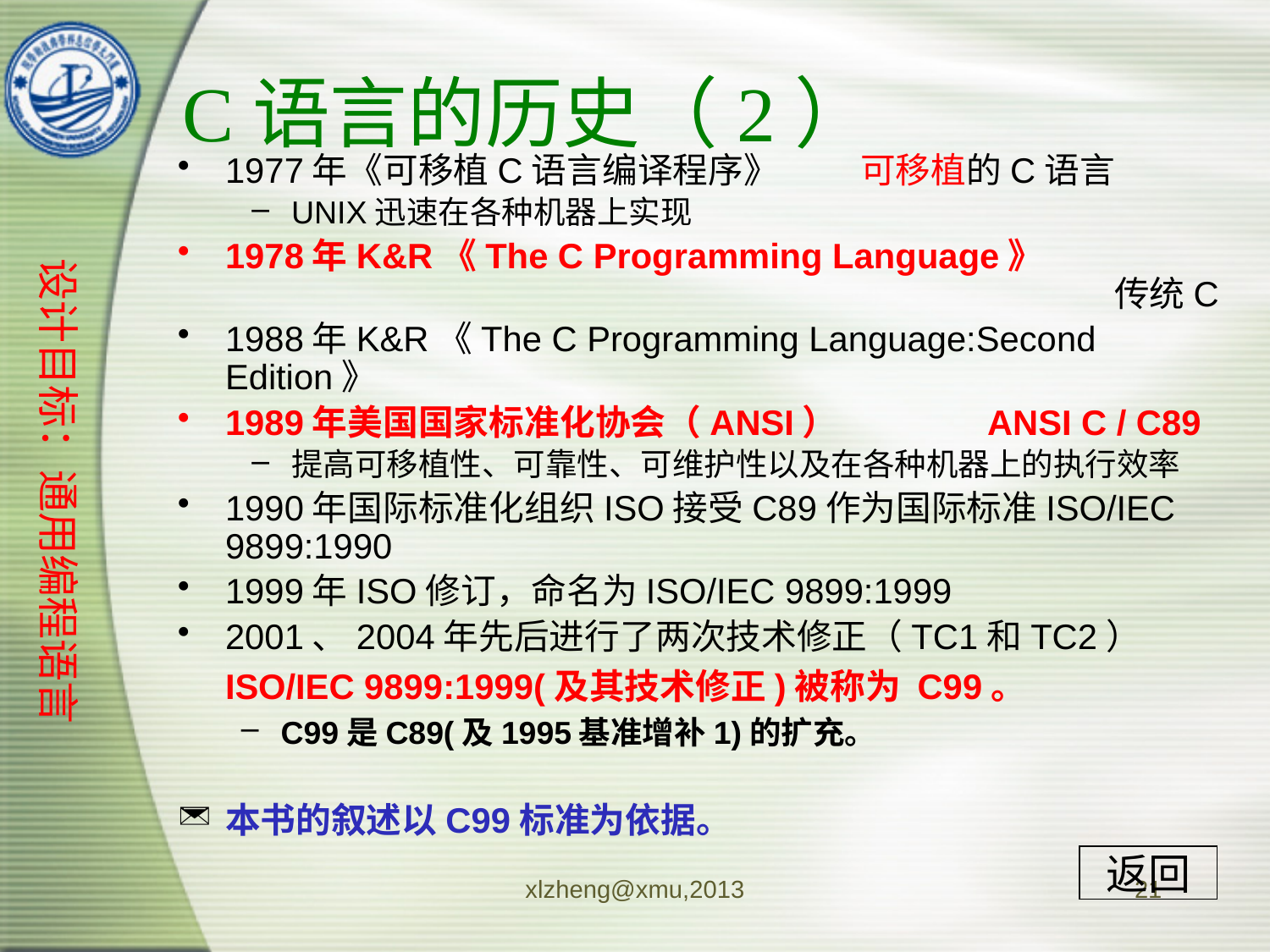

# C语言的历史（2）
1977年《可移植C语言编译程序》	可移植的C语言
UNIX迅速在各种机器上实现
1978年K&R《The C Programming Language》							        	传统C
1988年K&R《The C Programming Language:Second Edition》
1989年美国国家标准化协会（ANSI）		ANSI C / C89
提高可移植性、可靠性、可维护性以及在各种机器上的执行效率
1990年国际标准化组织ISO接受C89作为国际标准ISO/IEC 9899:1990
1999年ISO修订，命名为ISO/IEC 9899:1999
2001、2004年先后进行了两次技术修正（TC1和TC2）
	ISO/IEC 9899:1999(及其技术修正)被称为 C99。
C99是C89(及1995基准增补1)的扩充。

本书的叙述以C99标准为依据。
设计目标：通用编程语言
返回
xlzheng@xmu,2013
21